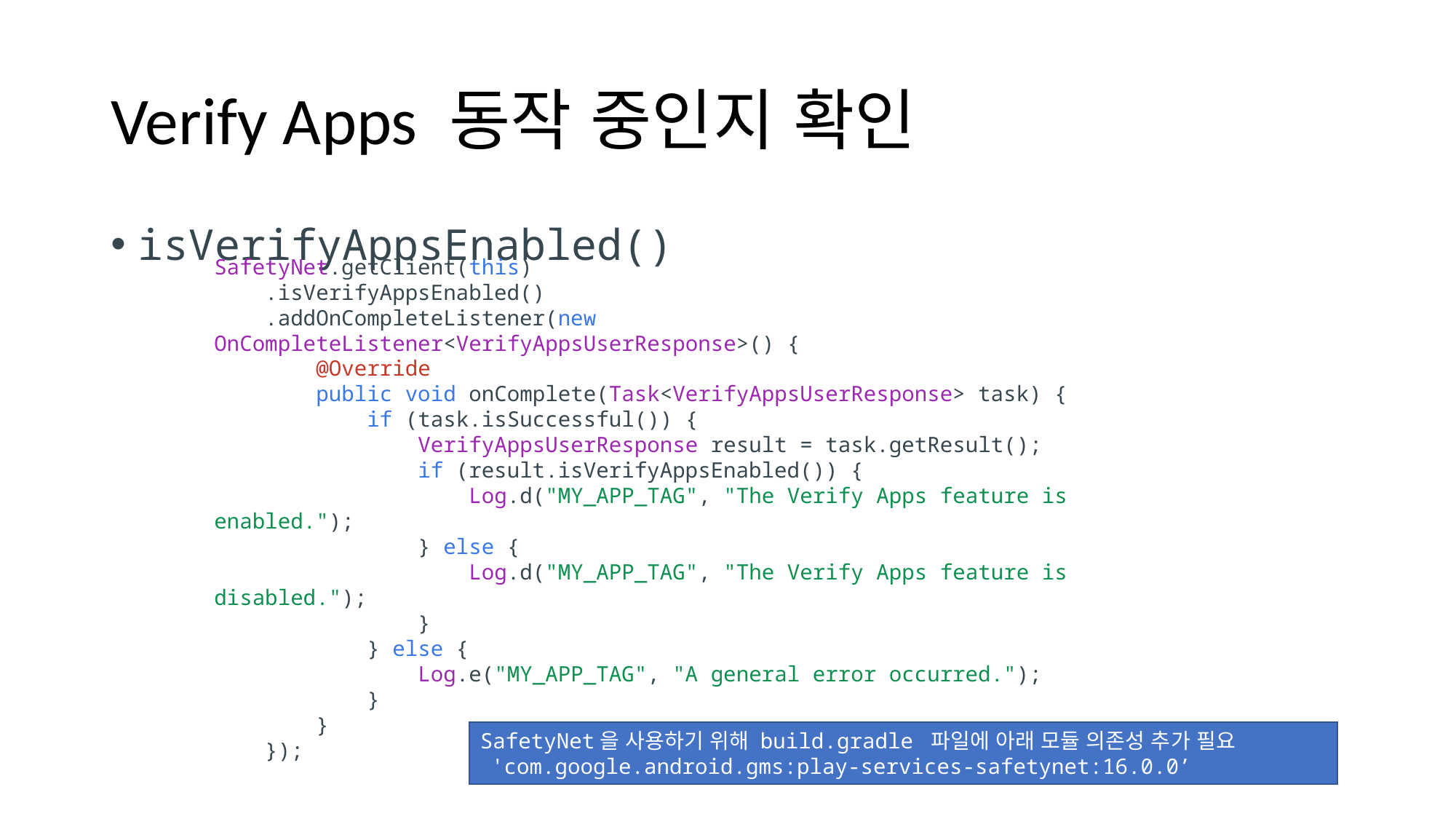

# Verify Apps 동작 중인지 확인
isVerifyAppsEnabled()
SafetyNet.getClient(this)
    .isVerifyAppsEnabled()
    .addOnCompleteListener(new OnCompleteListener<VerifyAppsUserResponse>() {
        @Override
        public void onComplete(Task<VerifyAppsUserResponse> task) {
            if (task.isSuccessful()) {
                VerifyAppsUserResponse result = task.getResult();
                if (result.isVerifyAppsEnabled()) {
                    Log.d("MY_APP_TAG", "The Verify Apps feature is enabled.");
                } else {
                    Log.d("MY_APP_TAG", "The Verify Apps feature is disabled.");
                }
            } else {
                Log.e("MY_APP_TAG", "A general error occurred.");
            }
        }
    });
SafetyNet을 사용하기 위해 build.gradle 파일에 아래 모듈 의존성 추가 필요
 'com.google.android.gms:play-services-safetynet:16.0.0’